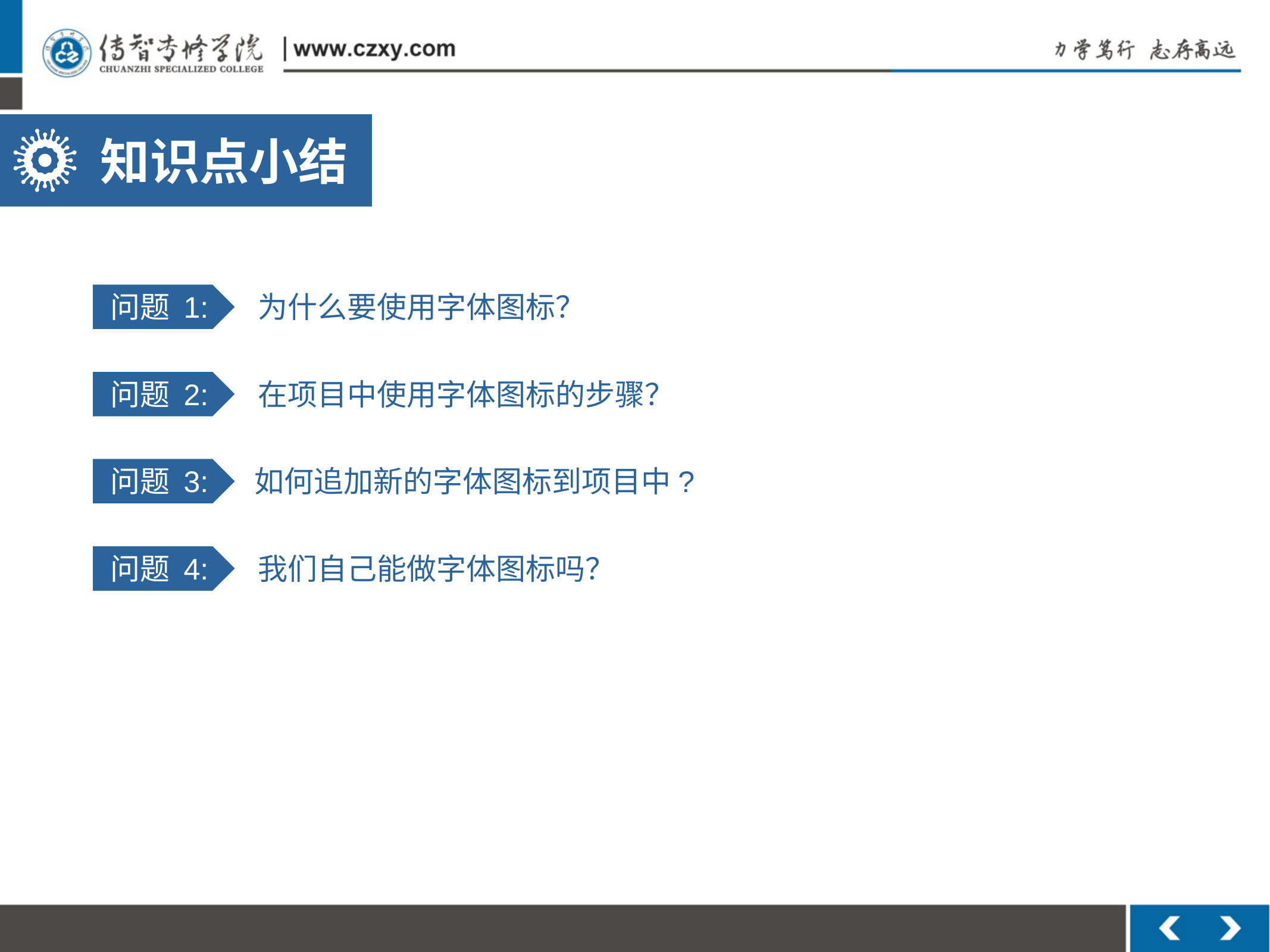

知识点小结

 问题 1:
为什么要使用字体图标？

 问题 2:
在项目中使用字体图标的步骤？

 问题 3:
如何追加新的字体图标到项目中?

 问题 4:
我们自己能做字体图标吗？